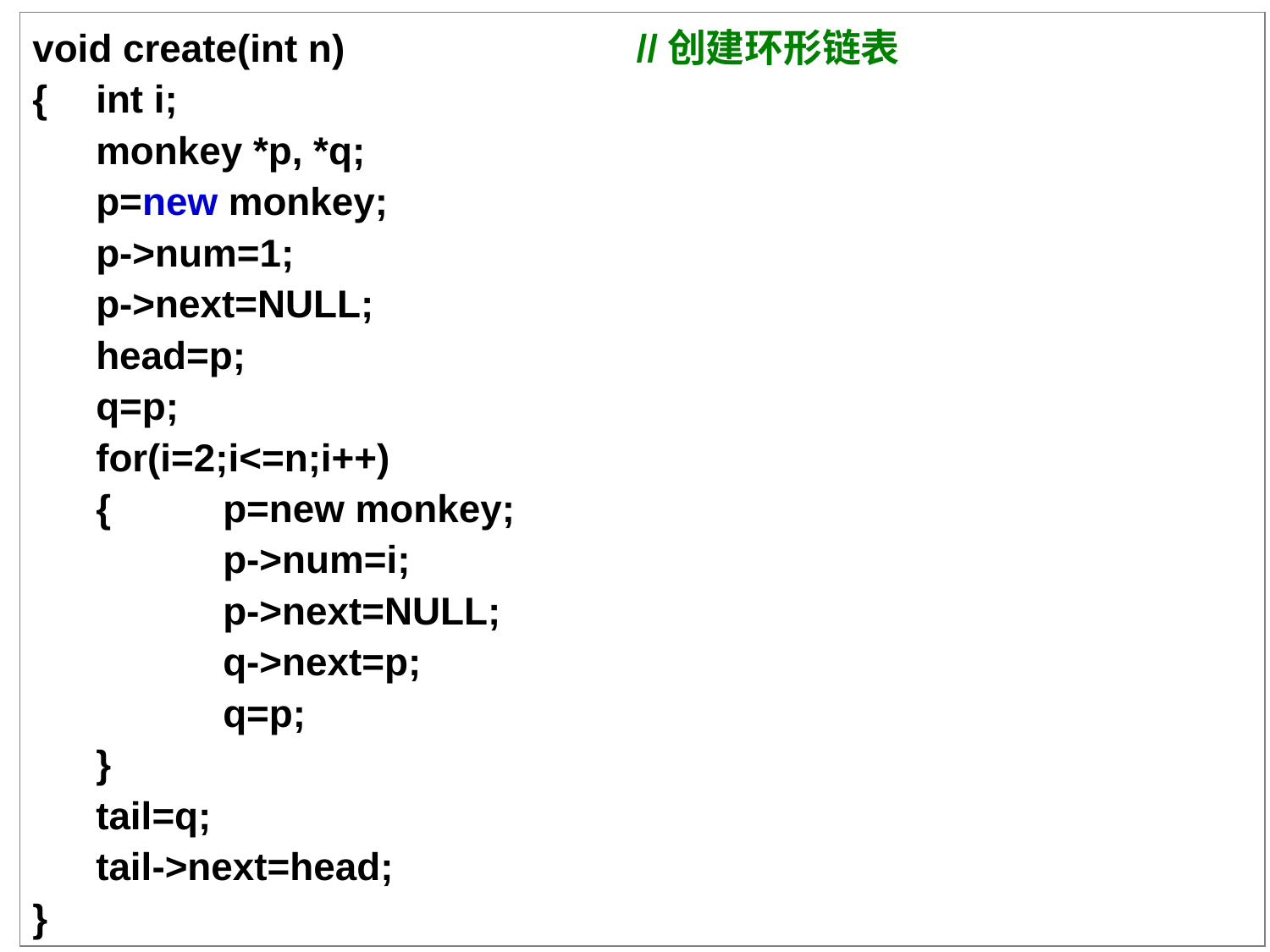

void create(int n)   		   //创建环形链表
{	int i;
	monkey *p, *q;
	p=new monkey;
	p->num=1;
	p->next=NULL;
	head=p;
	q=p;
	for(i=2;i<=n;i++)
	{	p=new monkey;
		p->num=i;
		p->next=NULL;
		q->next=p;
		q=p;
	}
	tail=q;
	tail->next=head;
}